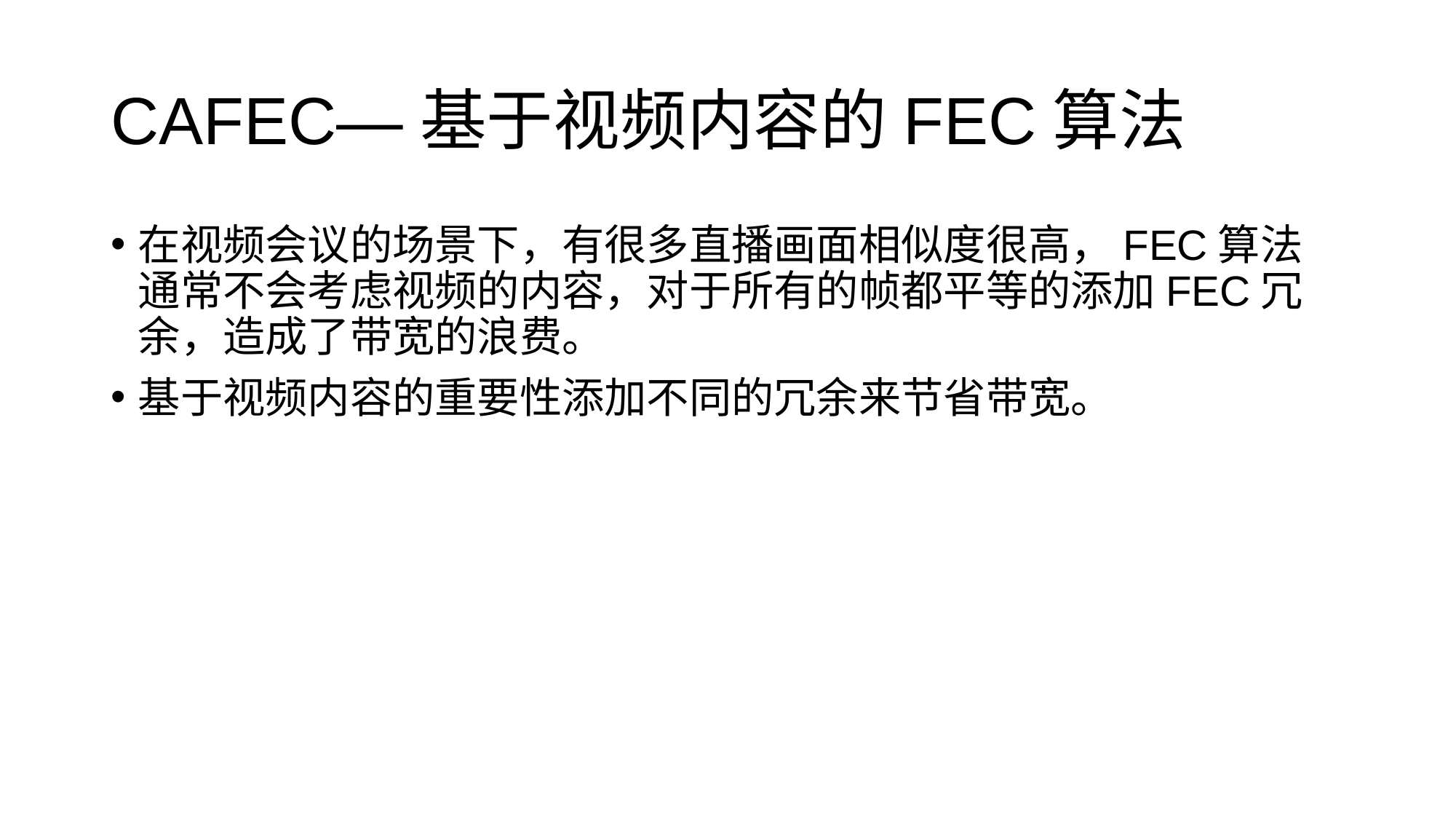

# CAFEC—基于视频内容的FEC算法
在视频会议的场景下，有很多直播画面相似度很高，FEC算法通常不会考虑视频的内容，对于所有的帧都平等的添加FEC冗余，造成了带宽的浪费。
基于视频内容的重要性添加不同的冗余来节省带宽。